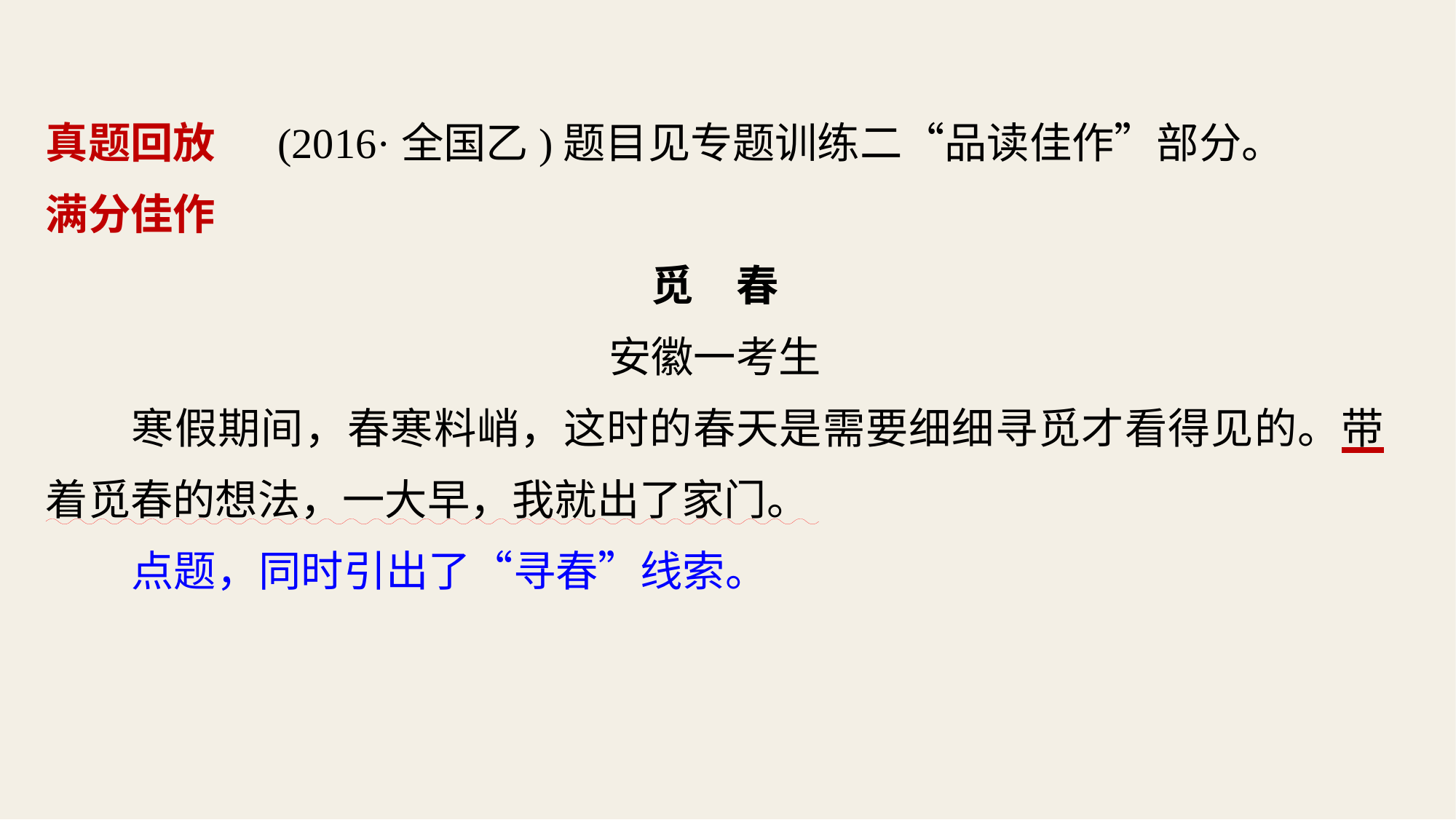

真题回放 　(2016·全国乙)题目见专题训练二“品读佳作”部分。
满分佳作
觅　春
安徽一考生
寒假期间，春寒料峭，这时的春天是需要细细寻觅才看得见的。带着觅春的想法，一大早，我就出了家门。
点题，同时引出了“寻春”线索。